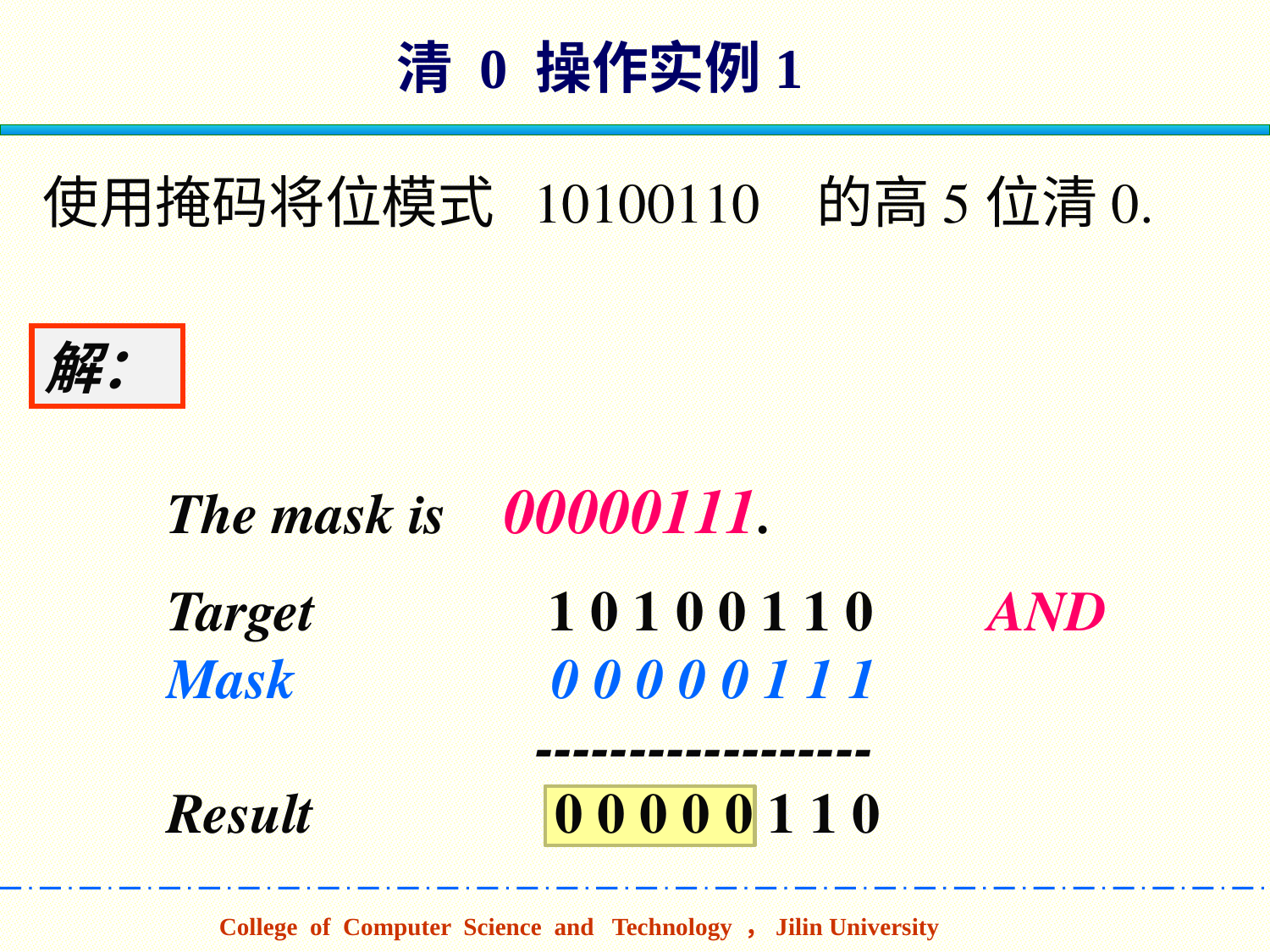

清 0 操作实例1
使用掩码将位模式  10100110   的高5位清0.
解：
The mask is    00000111.
Target  		1 0 1 0 0 1 1 0        AND
Mask                  0 0 0 0 0 1 1 1
                          ------------------
Result                 0 0 0 0 0 1 1 0